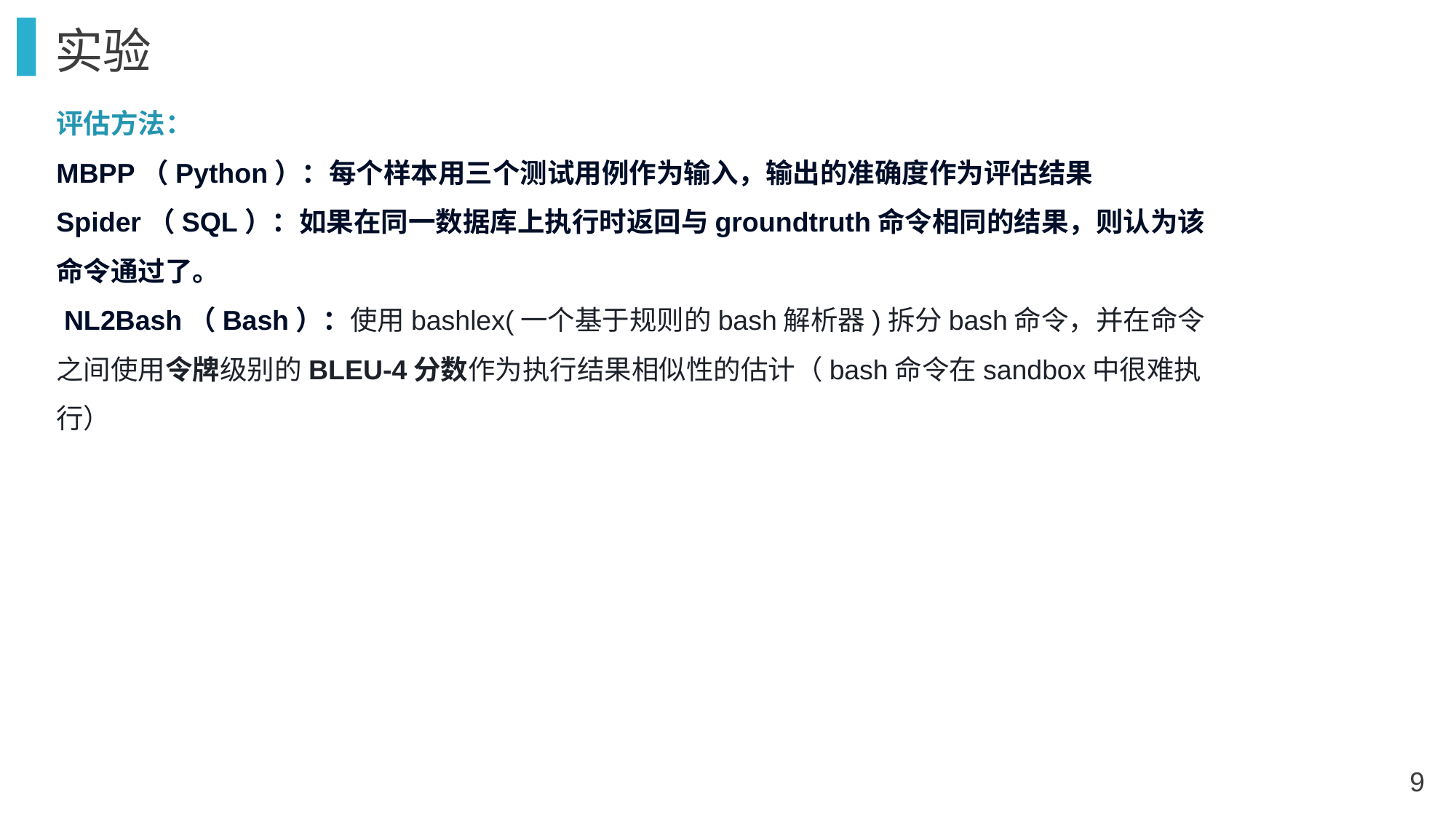

实验

评估方法：
MBPP（Python）：每个样本用三个测试用例作为输入，输出的准确度作为评估结果
Spider（SQL）：如果在同一数据库上执行时返回与groundtruth命令相同的结果，则认为该命令通过了。
 NL2Bash（Bash）：使用bashlex(一个基于规则的bash解析器)拆分bash命令，并在命令之间使用令牌级别的BLEU-4分数作为执行结果相似性的估计（bash命令在sandbox中很难执行）